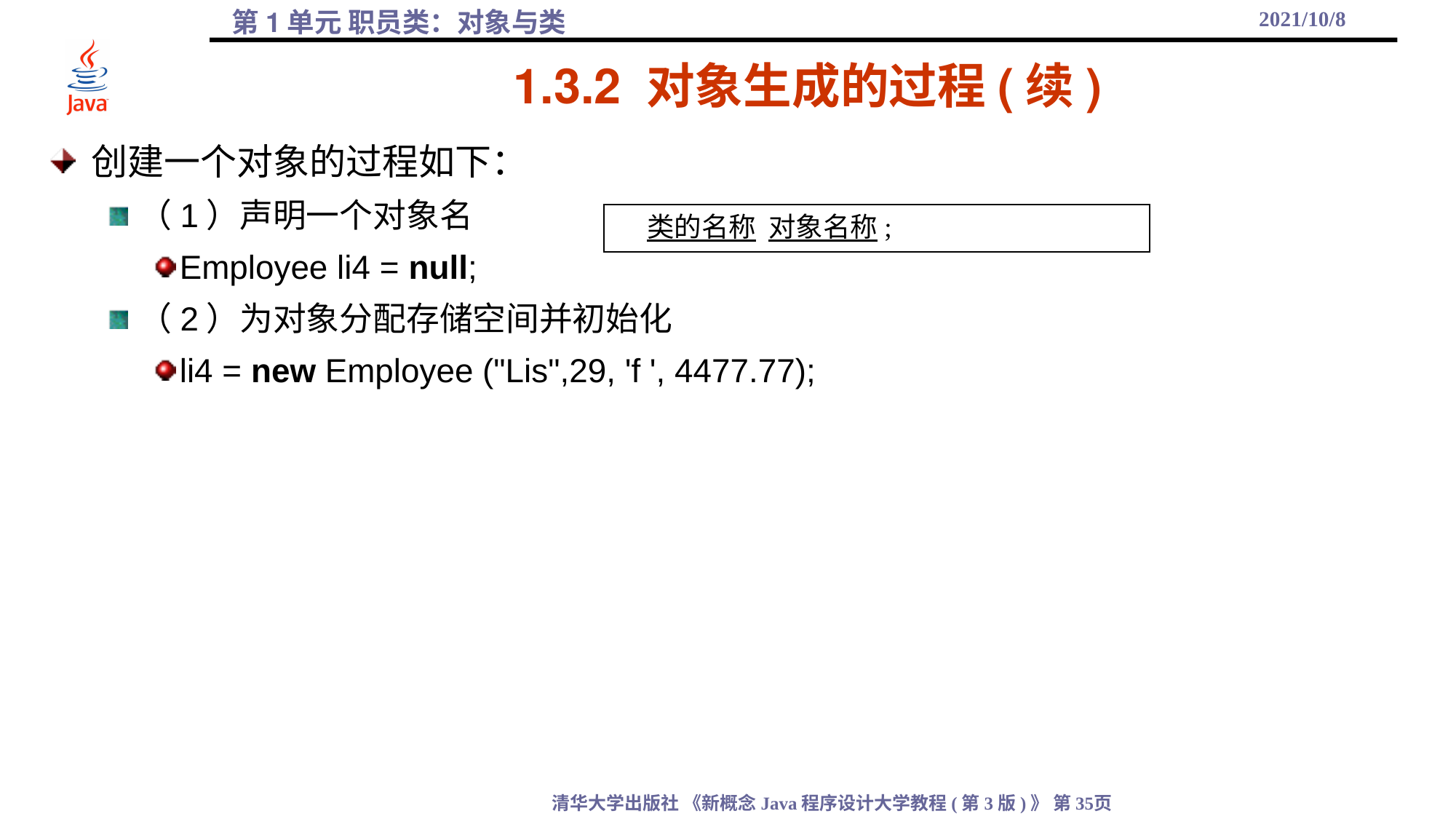

2021/10/8
# 1.3.2 对象生成的过程(续)
创建一个对象的过程如下：
（1）声明一个对象名
Employee li4 = null;
（2）为对象分配存储空间并初始化
li4 = new Employee ("Lis",29, 'f ', 4477.77);

类的名称  对象名称;